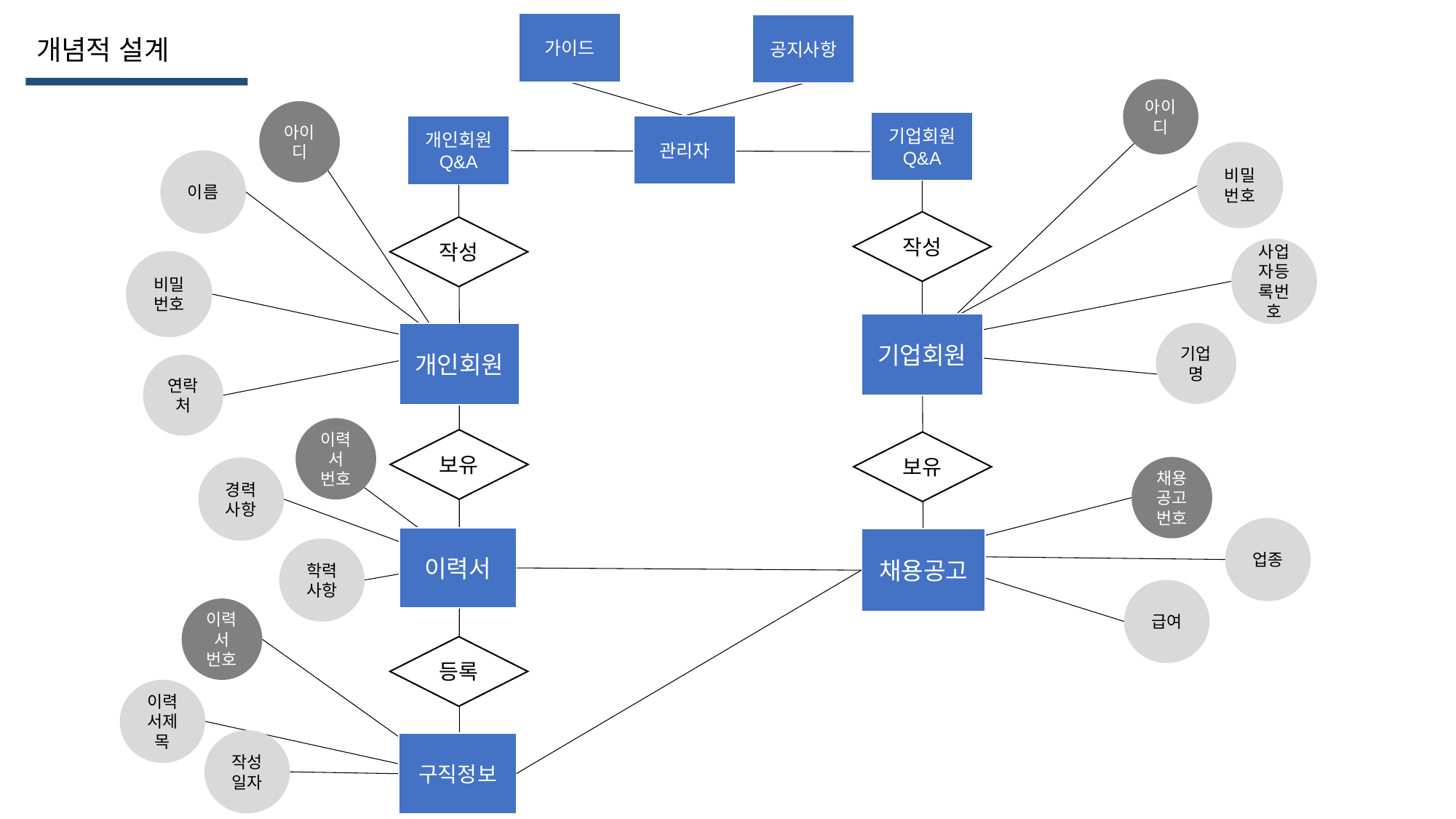

가이드
공지사항
개념적 설계
아이디
아이디
기업회원
Q&A
관리자
개인회원
Q&A
비밀번호
이름
작성
작성
사업자등록번호
비밀번호
기업회원
기업명
개인회원
연락처
이력서
번호
보유
보유
채용공고번호
경력사항
업종
이력서
채용공고
학력사항
급여
이력서
번호
등록
이력서제목
작성일자
구직정보